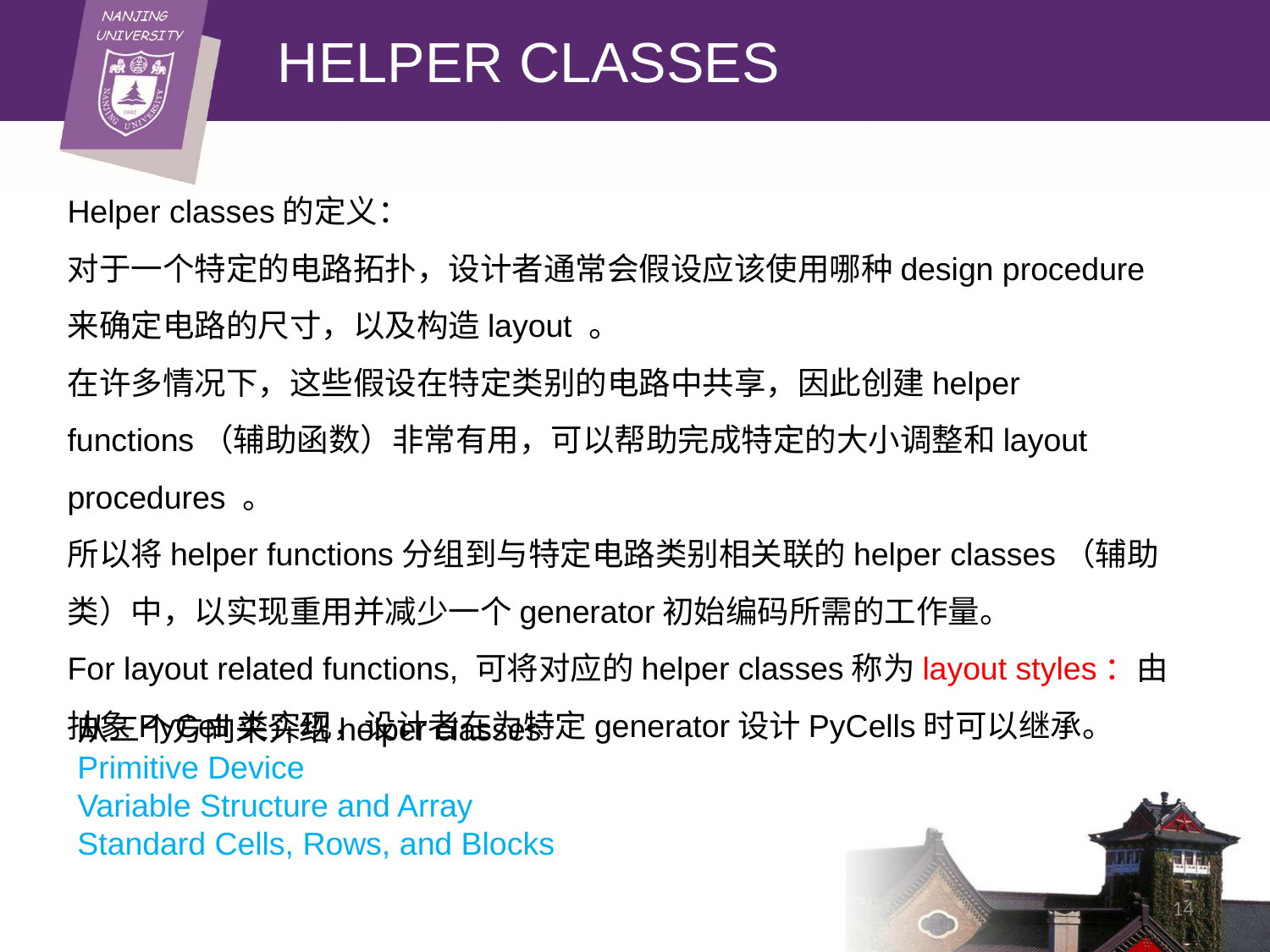

# HELPER CLASSES
Helper classes的定义：
对于一个特定的电路拓扑，设计者通常会假设应该使用哪种design procedure来确定电路的尺寸，以及构造layout 。
在许多情况下，这些假设在特定类别的电路中共享，因此创建helper functions（辅助函数）非常有用，可以帮助完成特定的大小调整和layout procedures 。
所以将helper functions分组到与特定电路类别相关联的helper classes（辅助类）中，以实现重用并减少一个generator初始编码所需的工作量。
For layout related functions, 可将对应的helper classes称为layout styles：由抽象PyCell类实现，设计者在为特定generator设计PyCells时可以继承。
从三个方向来介绍helper classes
Primitive Device
Variable Structure and Array
Standard Cells, Rows, and Blocks
14